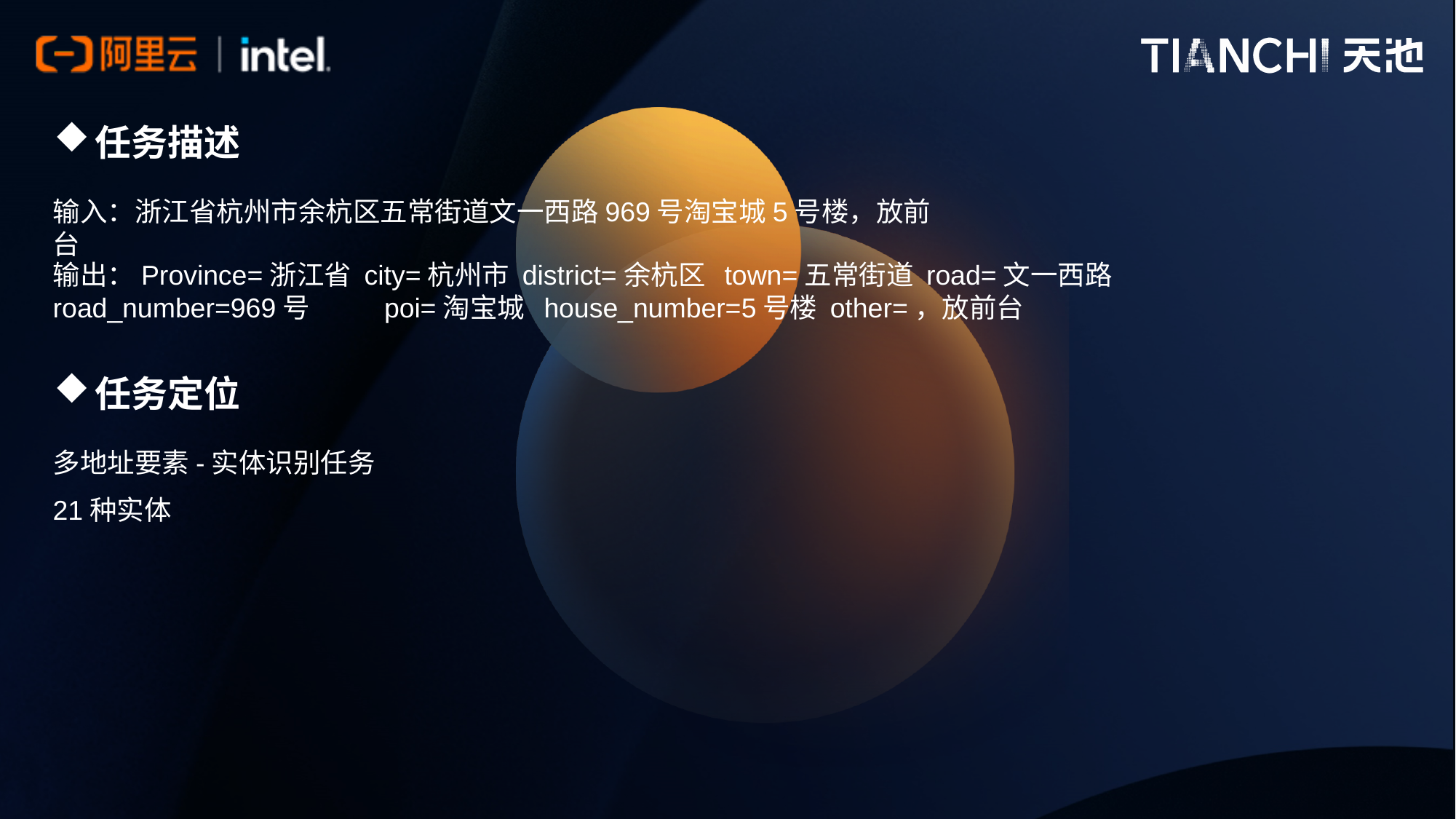

任务描述
输入：浙江省杭州市余杭区五常街道文一西路969号淘宝城5号楼，放前台
输出：Province=浙江省 city=杭州市 district=余杭区  town=五常街道 road=文一西路   road_number=969号           poi=淘宝城  house_number=5号楼 other=，放前台
任务定位
多地址要素-实体识别任务
21种实体